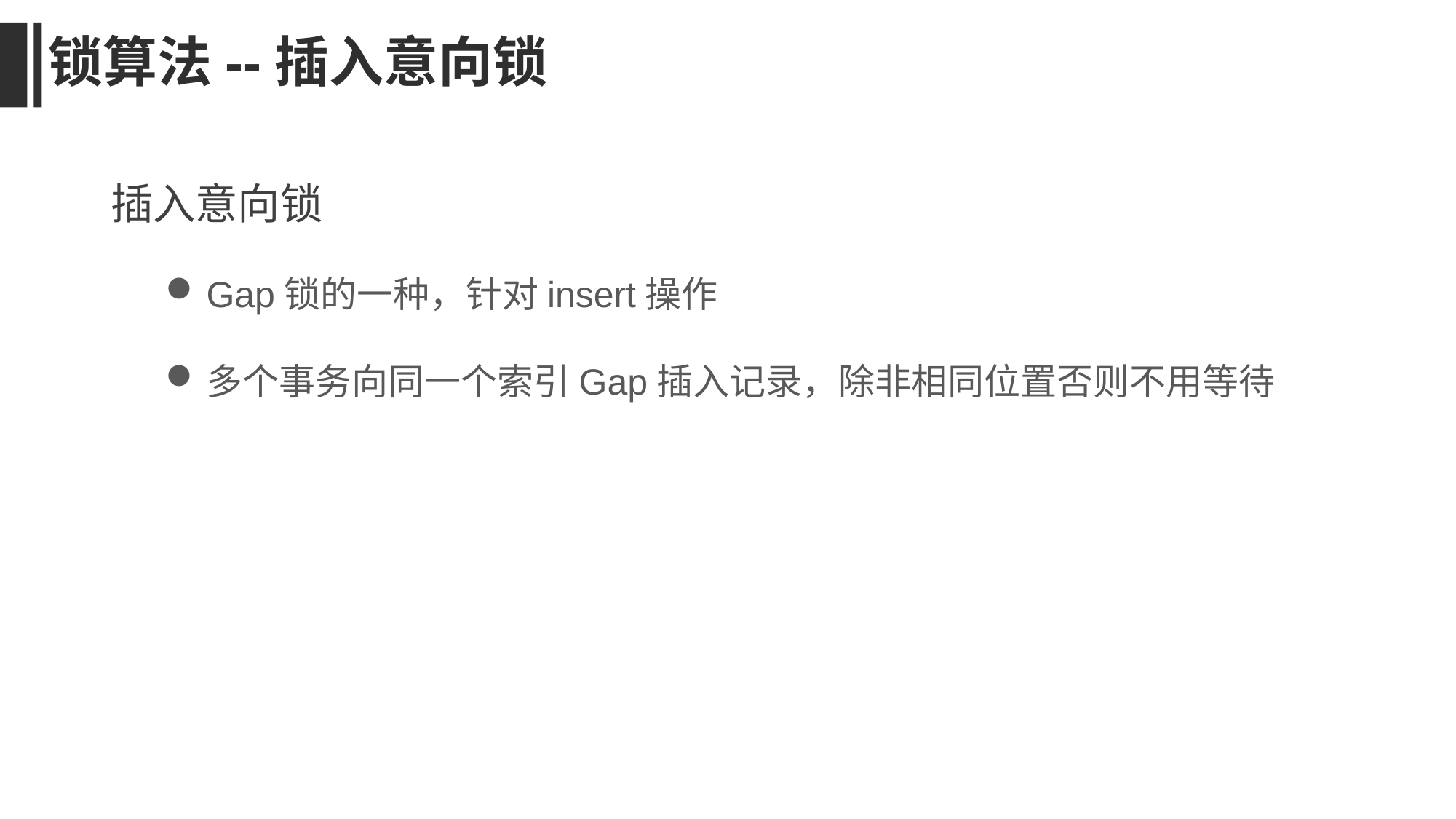

锁算法--插入意向锁
插入意向锁
Gap锁的一种，针对insert操作
多个事务向同一个索引Gap插入记录，除非相同位置否则不用等待